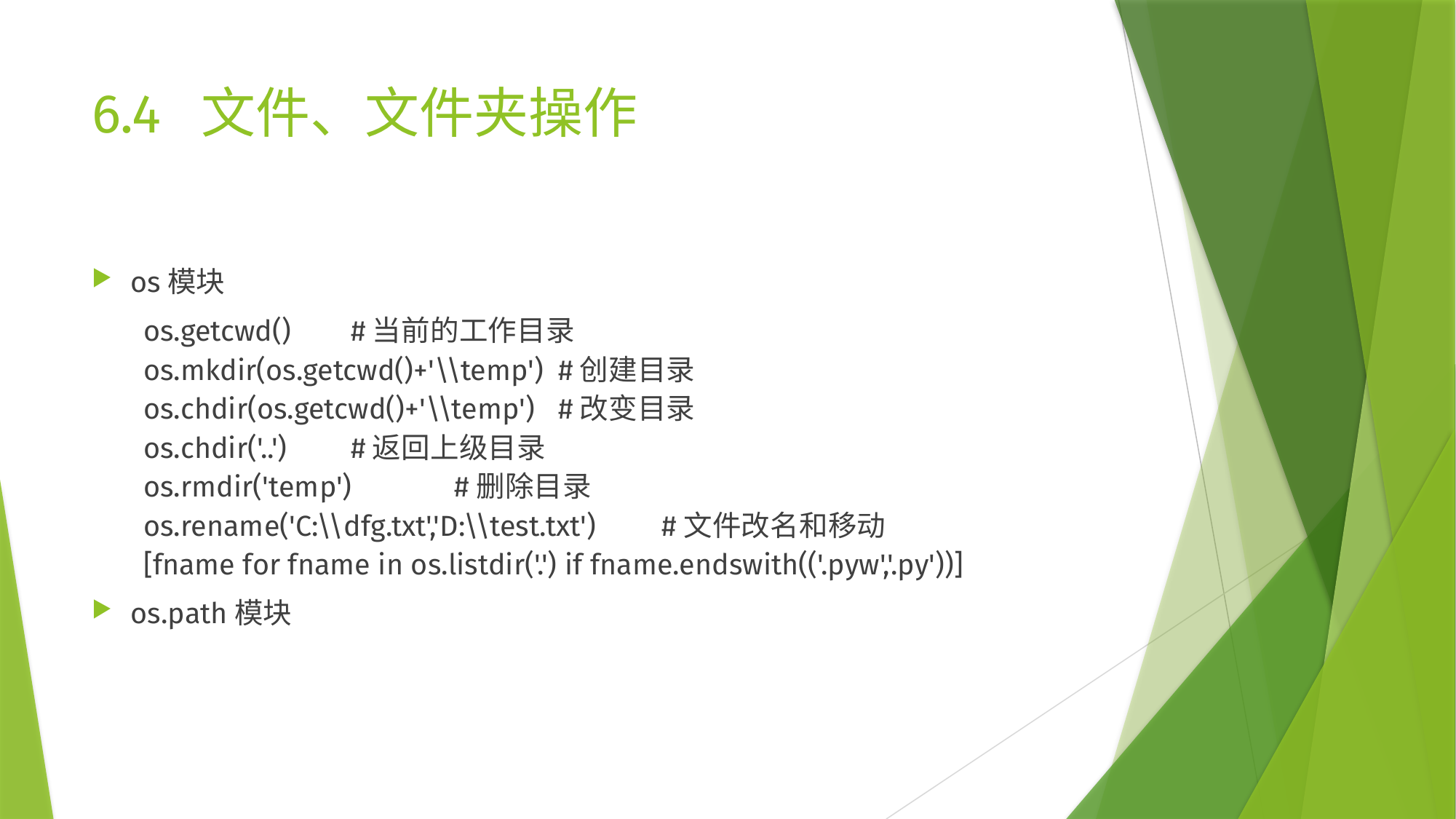

# 6.4	文件、文件夹操作
os模块
os.getcwd()								#当前的工作目录
os.mkdir(os.getcwd()+'\\temp')			#创建目录
os.chdir(os.getcwd()+'\\temp')			#改变目录
os.chdir('..')								#返回上级目录
os.rmdir('temp')							#删除目录
os.rename('C:\\dfg.txt','D:\\test.txt')	#文件改名和移动
[fname for fname in os.listdir('.') if fname.endswith(('.pyw','.py'))]
os.path模块